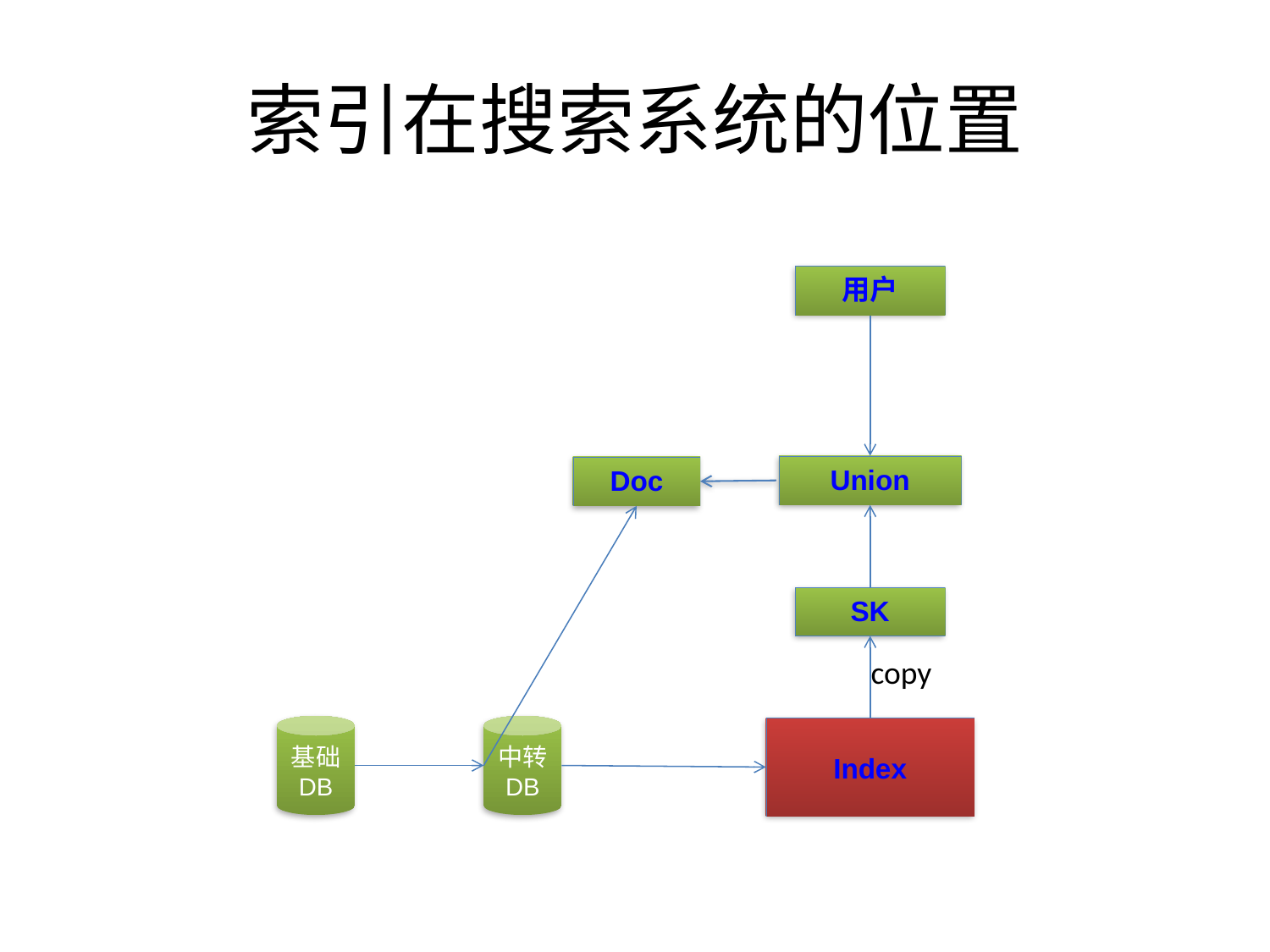

# 索引在搜索系统的位置
用户
Union
Doc
SK
copy
基础
DB
中转
DB
Index